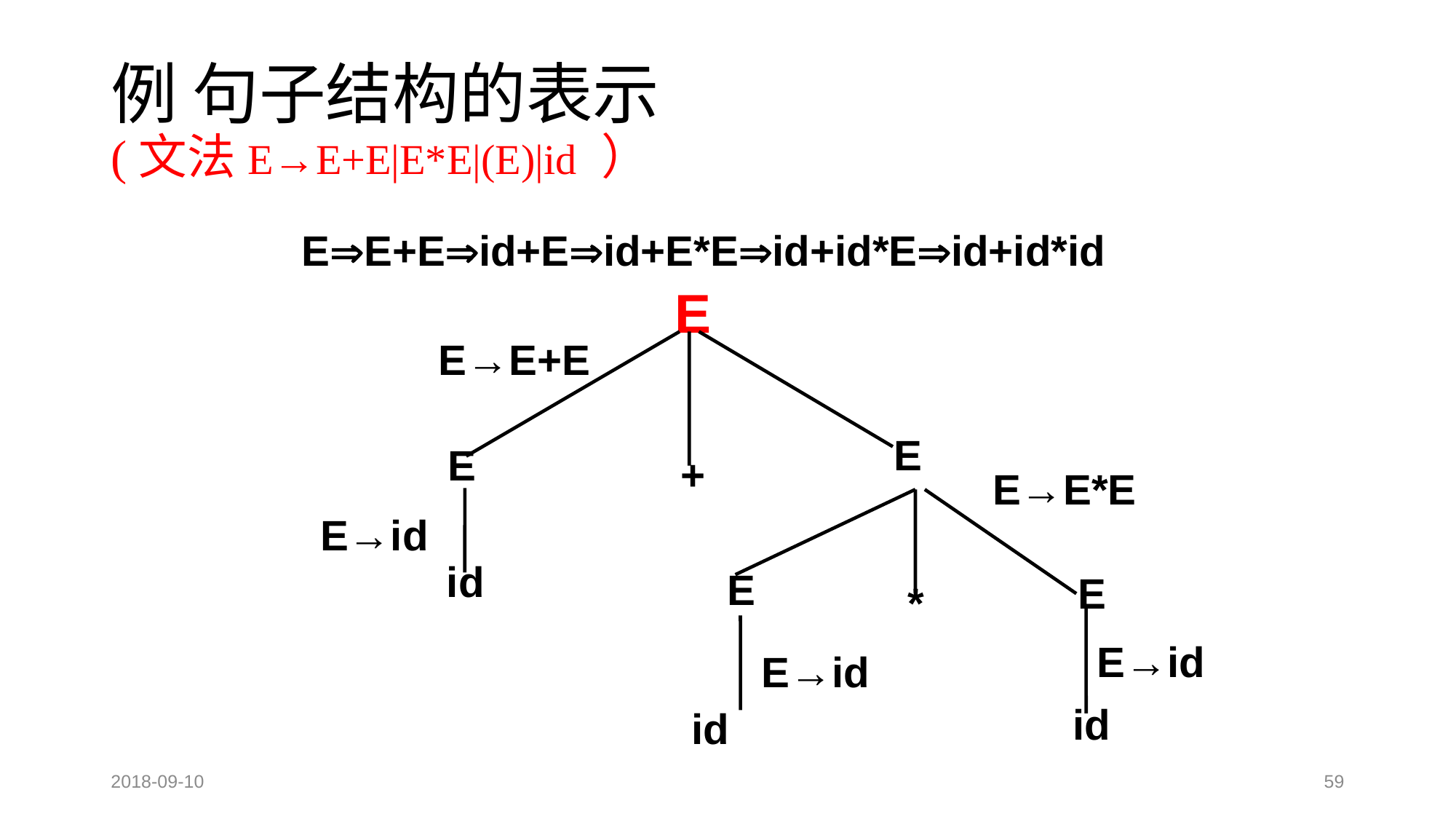

# 例 句子结构的表示 (文法E→E+E|E*E|(E)|id ）
E⇒E+E⇒id+E⇒id+E*E⇒id+id*E⇒id+id*id
E
E→E+E

E
E
+
E→E*E

E
E
*

E→id
id

E→id
id

E→id
id
2018-09-10
59